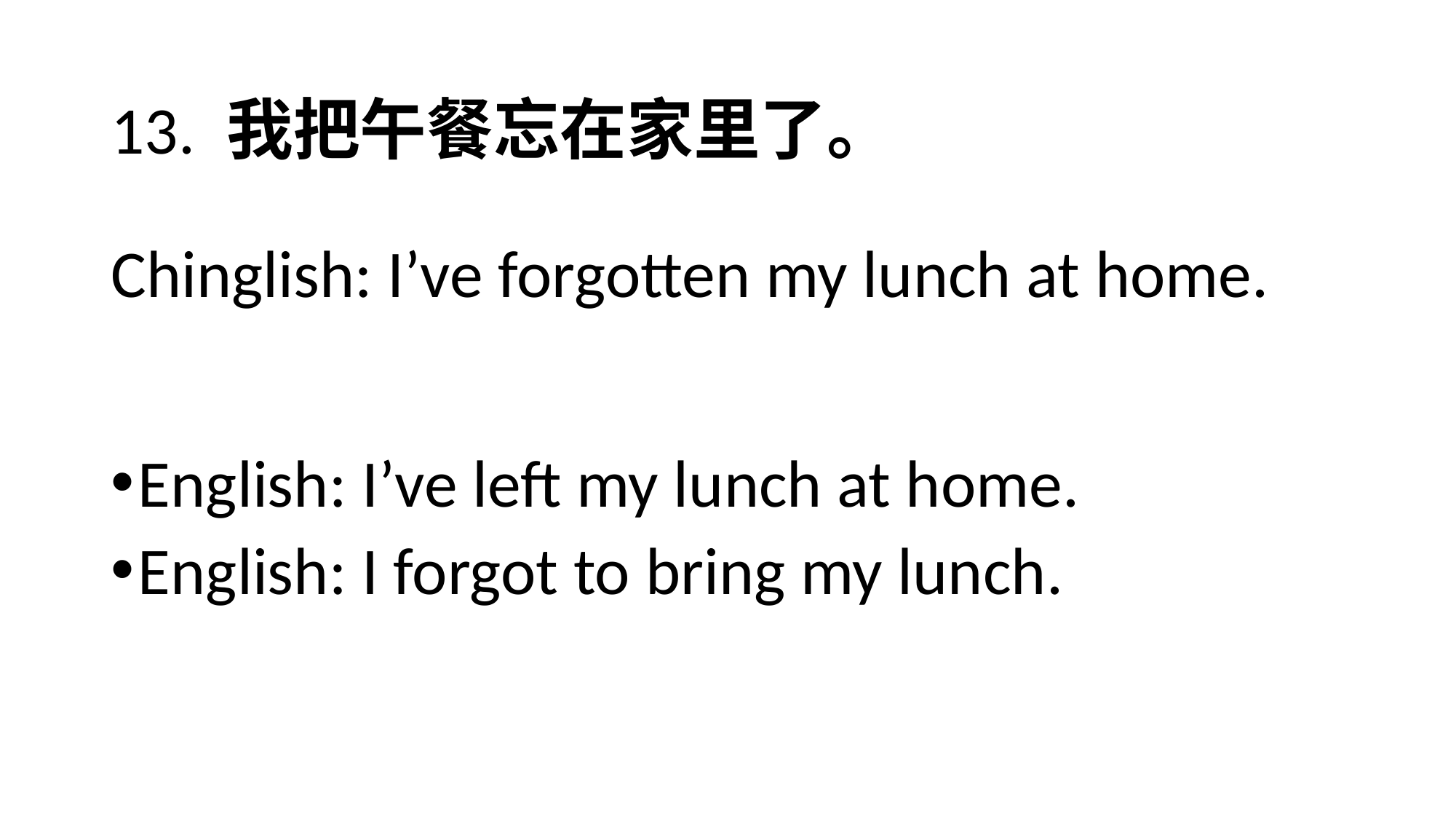

# 13. 我把午餐忘在家里了。   Chinglish: I’ve forgotten my lunch at home.
English: I’ve left my lunch at home.
English: I forgot to bring my lunch.